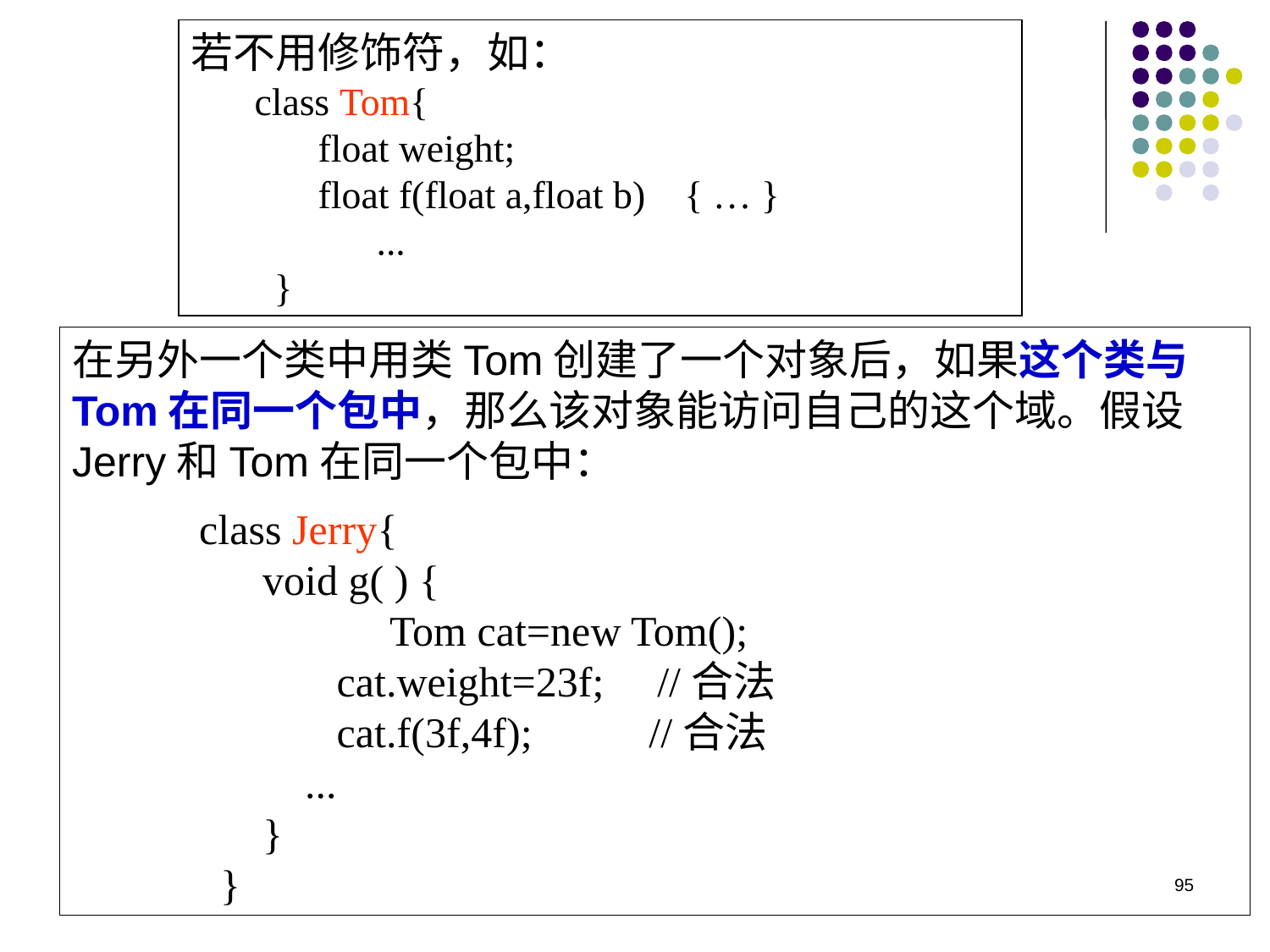

若不用修饰符，如：
class Tom{
float weight;
float f(float a,float b)    { … }
      ...
  }
在另外一个类中用类Tom创建了一个对象后，如果这个类与Tom在同一个包中，那么该对象能访问自己的这个域。假设Jerry和Tom在同一个包中：

class Jerry{
void g( ) {
	Tom cat=new Tom();
       cat.weight=23f;     //合法
       cat.f(3f,4f);           //合法
    ...
}
  }
95